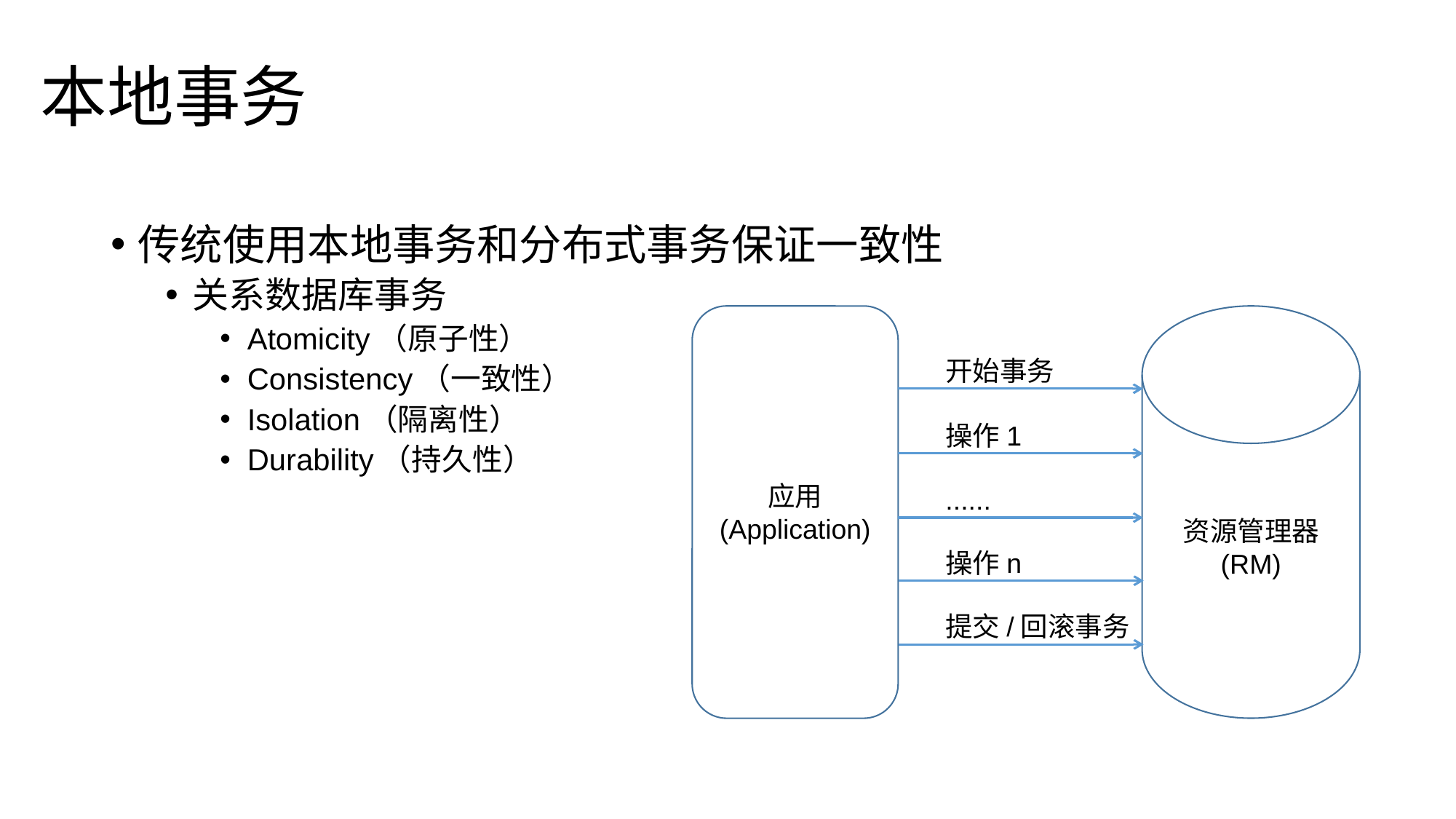

# 本地事务
传统使用本地事务和分布式事务保证一致性
关系数据库事务
Atomicity（原子性）
Consistency（一致性）
Isolation（隔离性）
Durability（持久性）
应用
(Application)
资源管理器
(RM)
开始事务
操作1
......
操作n
提交/回滚事务